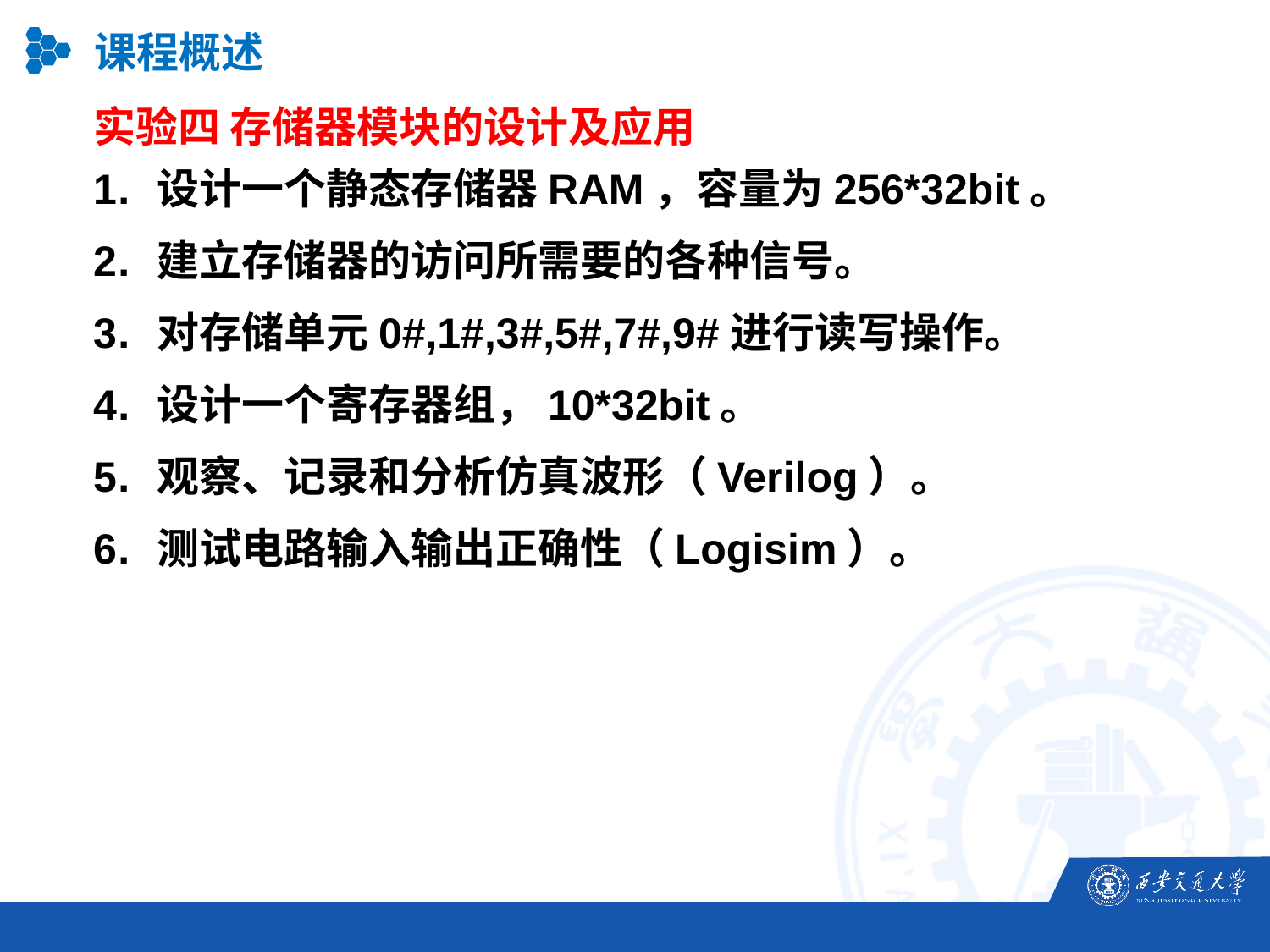

课程概述
实验四 存储器模块的设计及应用
设计一个静态存储器RAM，容量为256*32bit。
建立存储器的访问所需要的各种信号。
对存储单元0#,1#,3#,5#,7#,9#进行读写操作。
设计一个寄存器组，10*32bit。
观察、记录和分析仿真波形（Verilog）。
测试电路输入输出正确性（Logisim）。